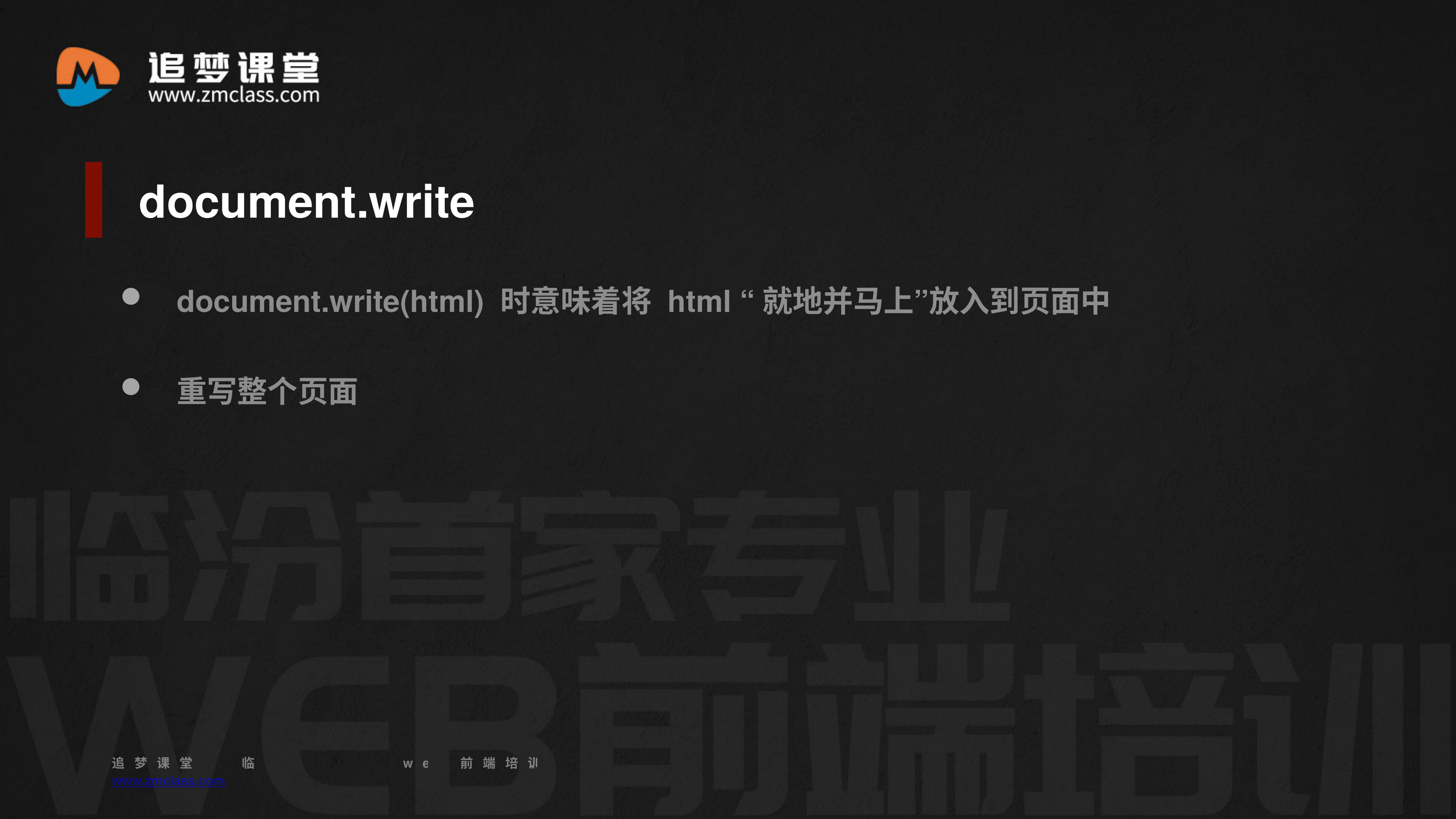

document.write
document.write(html) 时意味着将 html “就地并马上”放入到页面中

重写整个页面

追梦课堂   临汾首家专业的web前端培训机构                                                          www.zmclass.com
20